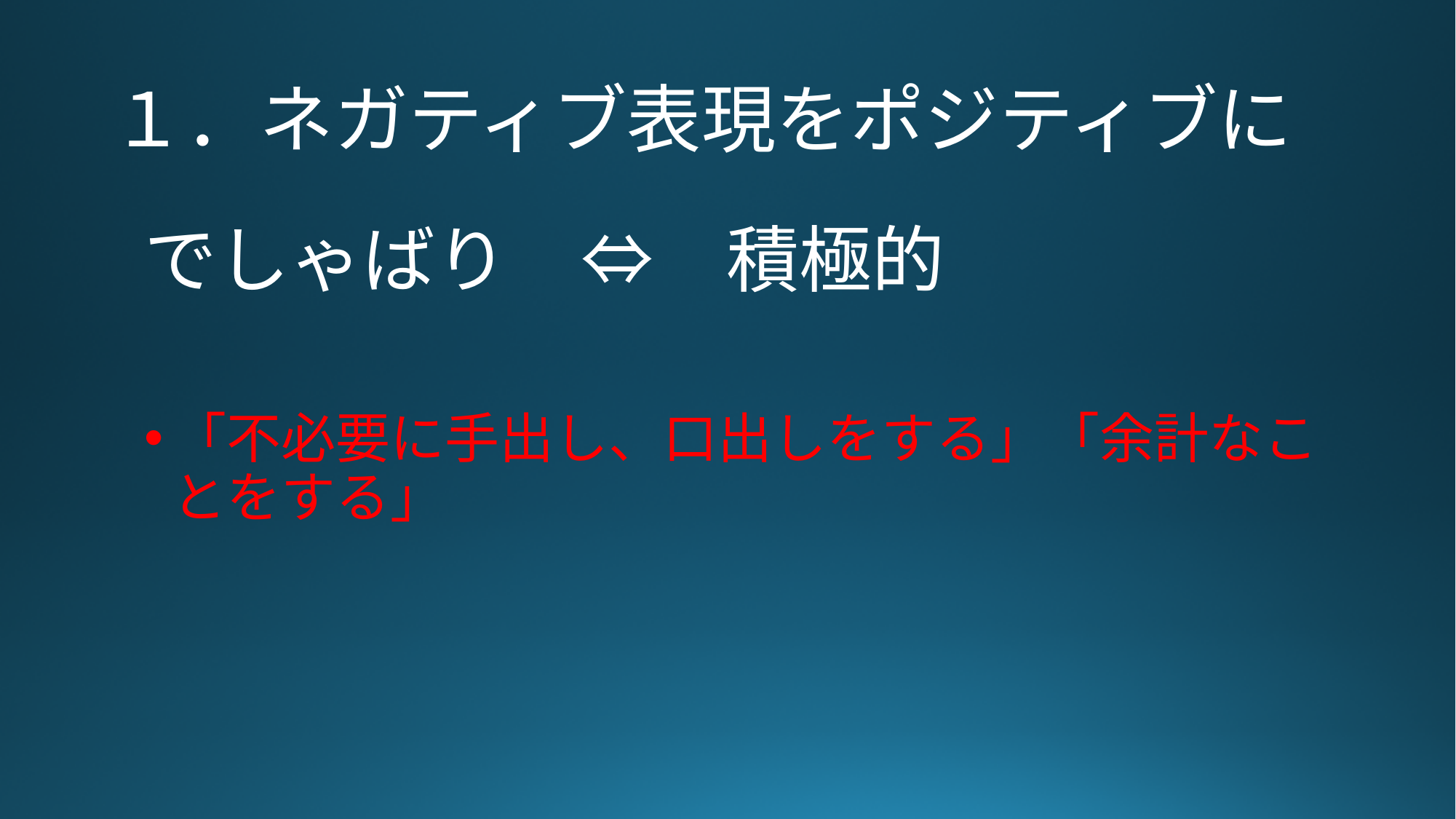

# １．ネガティブ表現をポジティブに
でしゃばり　⇔　積極的

「不必要に手出し、口出しをする」「余計なことをする」